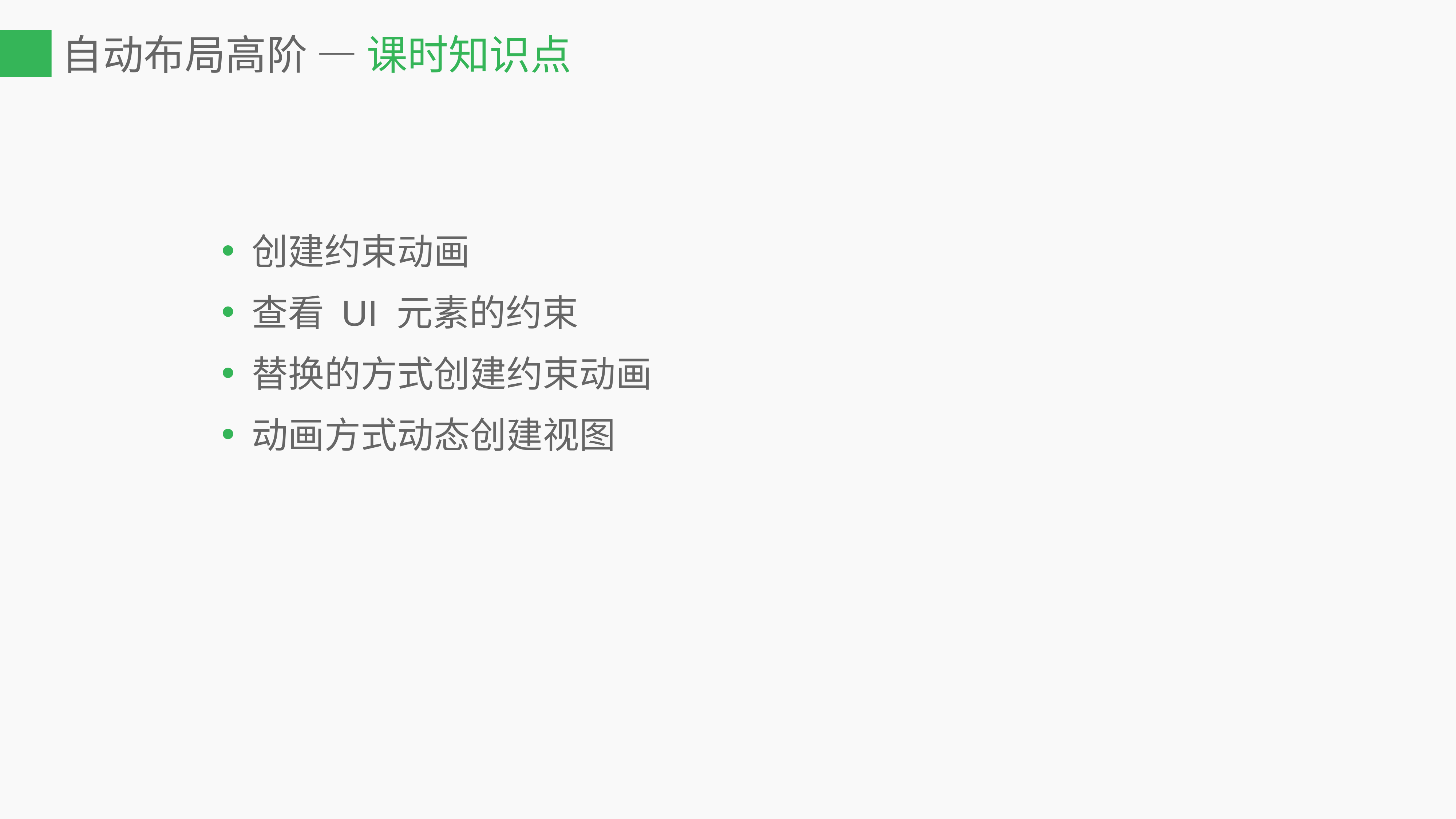

# 自动布局高阶 — 课时知识点
创建约束动画
查看 UI 元素的约束
替换的方式创建约束动画
动画方式动态创建视图